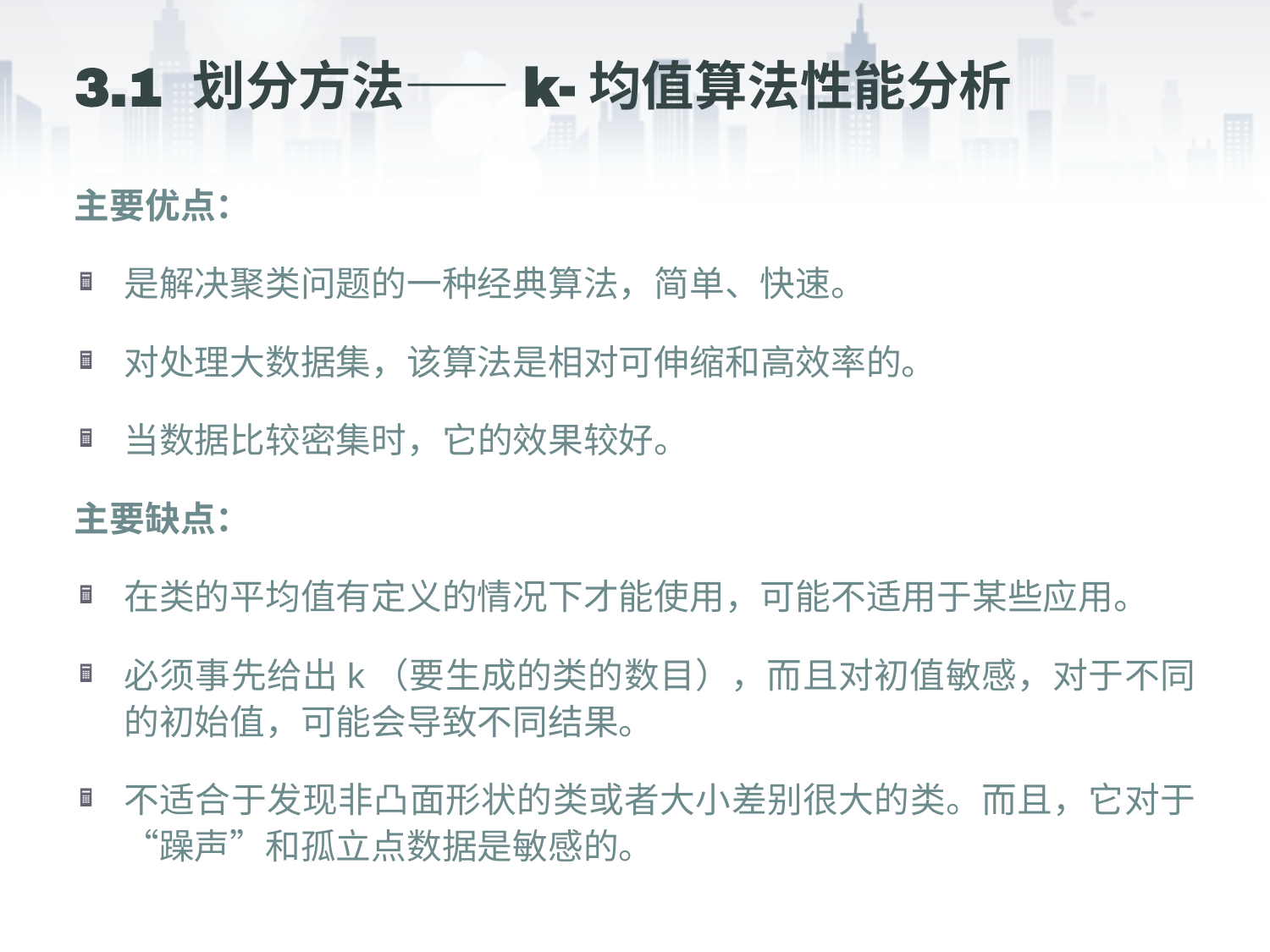

# 3.1 划分方法——k-均值算法性能分析
主要优点：
是解决聚类问题的一种经典算法，简单、快速。
对处理大数据集，该算法是相对可伸缩和高效率的。
当数据比较密集时，它的效果较好。
主要缺点：
在类的平均值有定义的情况下才能使用，可能不适用于某些应用。
必须事先给出k（要生成的类的数目），而且对初值敏感，对于不同的初始值，可能会导致不同结果。
不适合于发现非凸面形状的类或者大小差别很大的类。而且，它对于“躁声”和孤立点数据是敏感的。